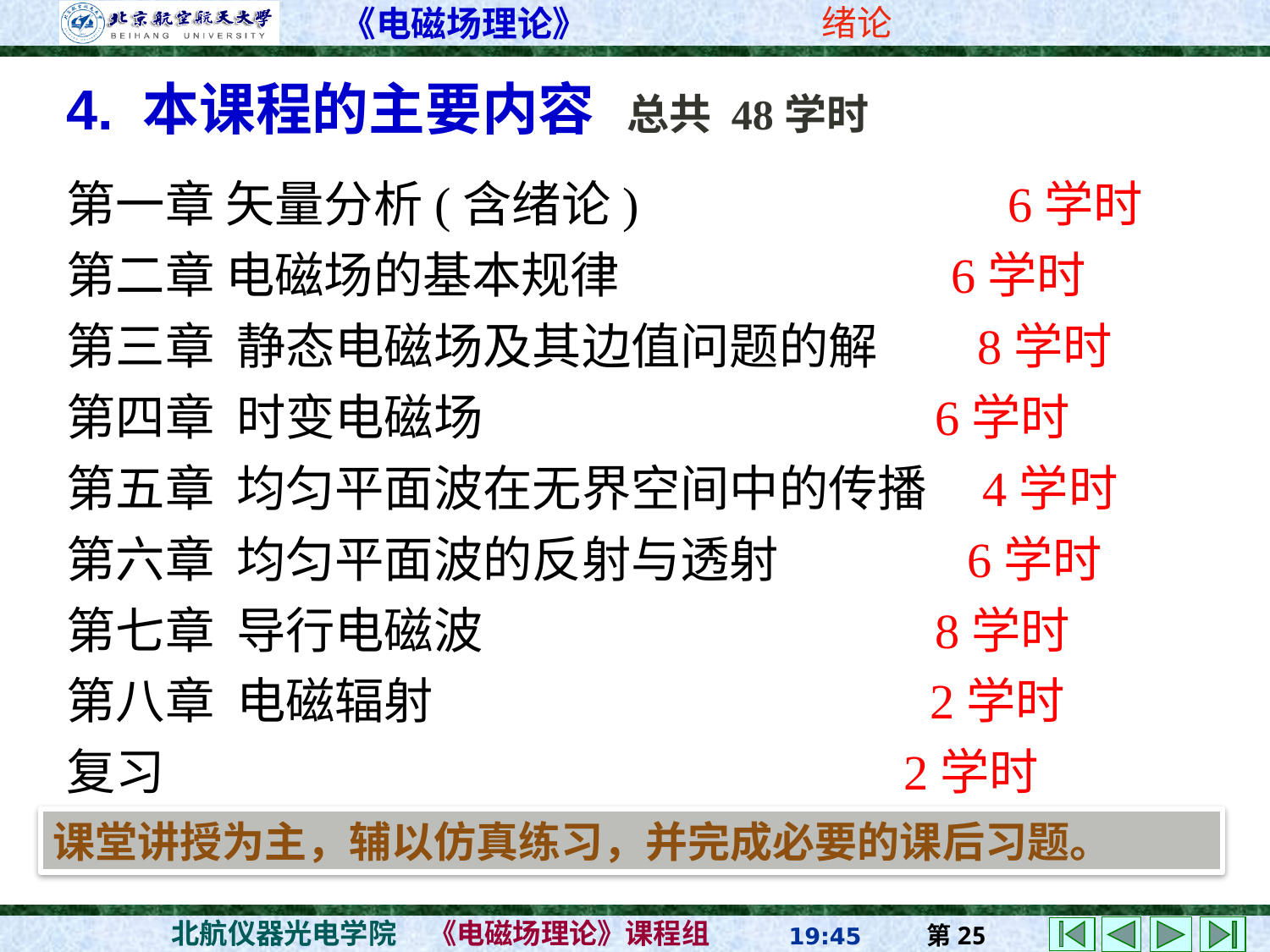

4. 本课程的主要内容
总共 48学时
第一章 矢量分析(含绪论)                              6学时
第二章 电磁场的基本规律                             6学时
第三章  静态电磁场及其边值问题的解        8学时
第四章  时变电磁场                                        6学时
第五章  均匀平面波在无界空间中的传播    4学时
第六章  均匀平面波的反射与透射                6学时
第七章  导行电磁波                                        8学时
第八章  电磁辐射                                            2学时
复习                                                                  2学时
课堂讲授为主，辅以仿真练习，并完成必要的课后习题。